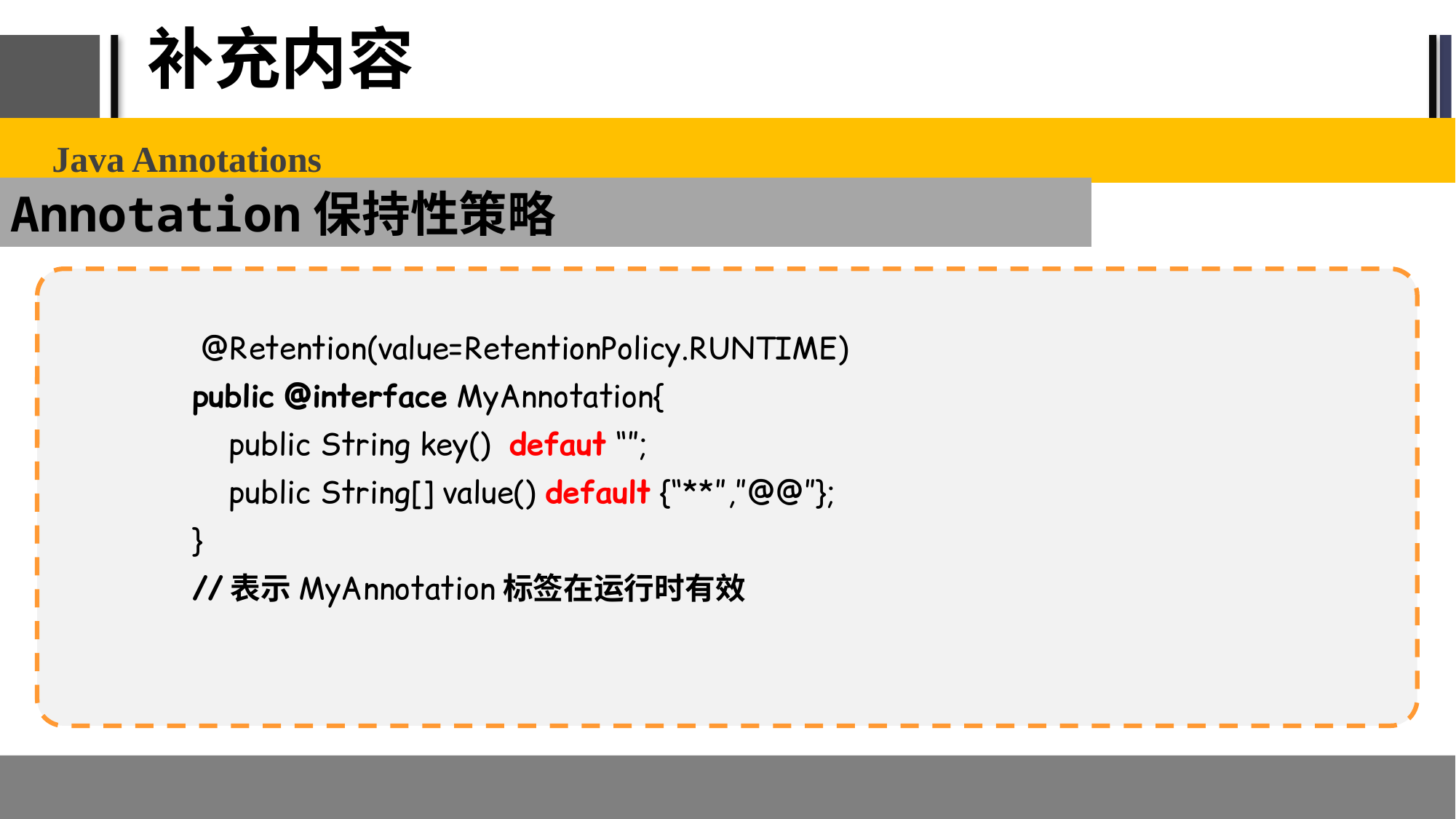

# 补充内容

Java Annotations
Annotation保持性策略

 @Retention(value=RetentionPolicy.RUNTIME)
public @interface MyAnnotation{
    public String key()  defaut “”;
    public String[] value() default {“**”,”@@”};
}
//表示MyAnnotation标签在运行时有效